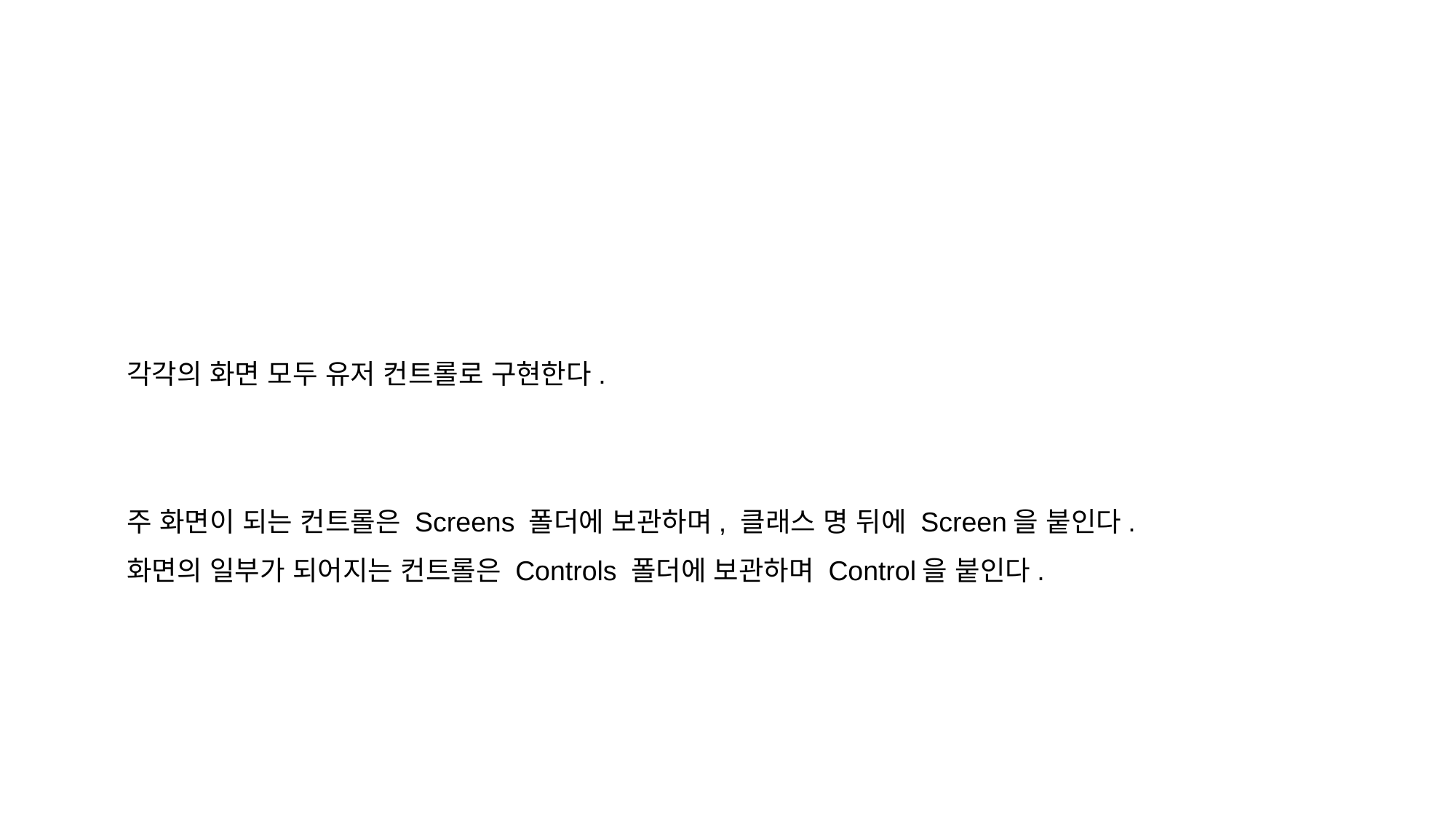

각각의 화면 모두 유저 컨트롤로 구현한다.

주 화면이 되는 컨트롤은 Screens 폴더에 보관하며, 클래스 명 뒤에 Screen을 붙인다.
화면의 일부가 되어지는 컨트롤은 Controls 폴더에 보관하며 Control을 붙인다.